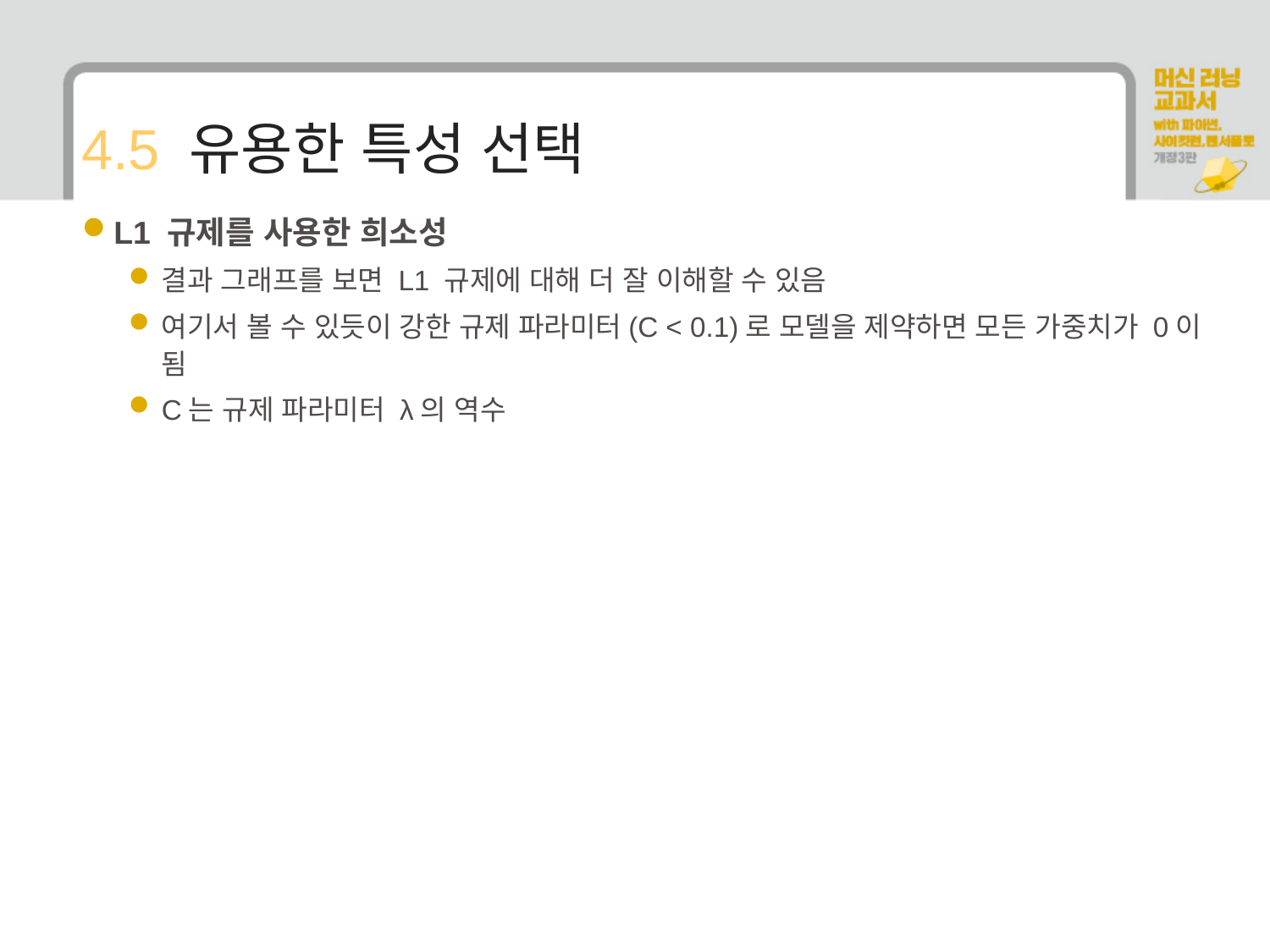

# 4.5 유용한 특성 선택
L1 규제를 사용한 희소성
결과 그래프를 보면 L1 규제에 대해 더 잘 이해할 수 있음
여기서 볼 수 있듯이 강한 규제 파라미터(C < 0.1)로 모델을 제약하면 모든 가중치가 0이 됨
C는 규제 파라미터 λ의 역수